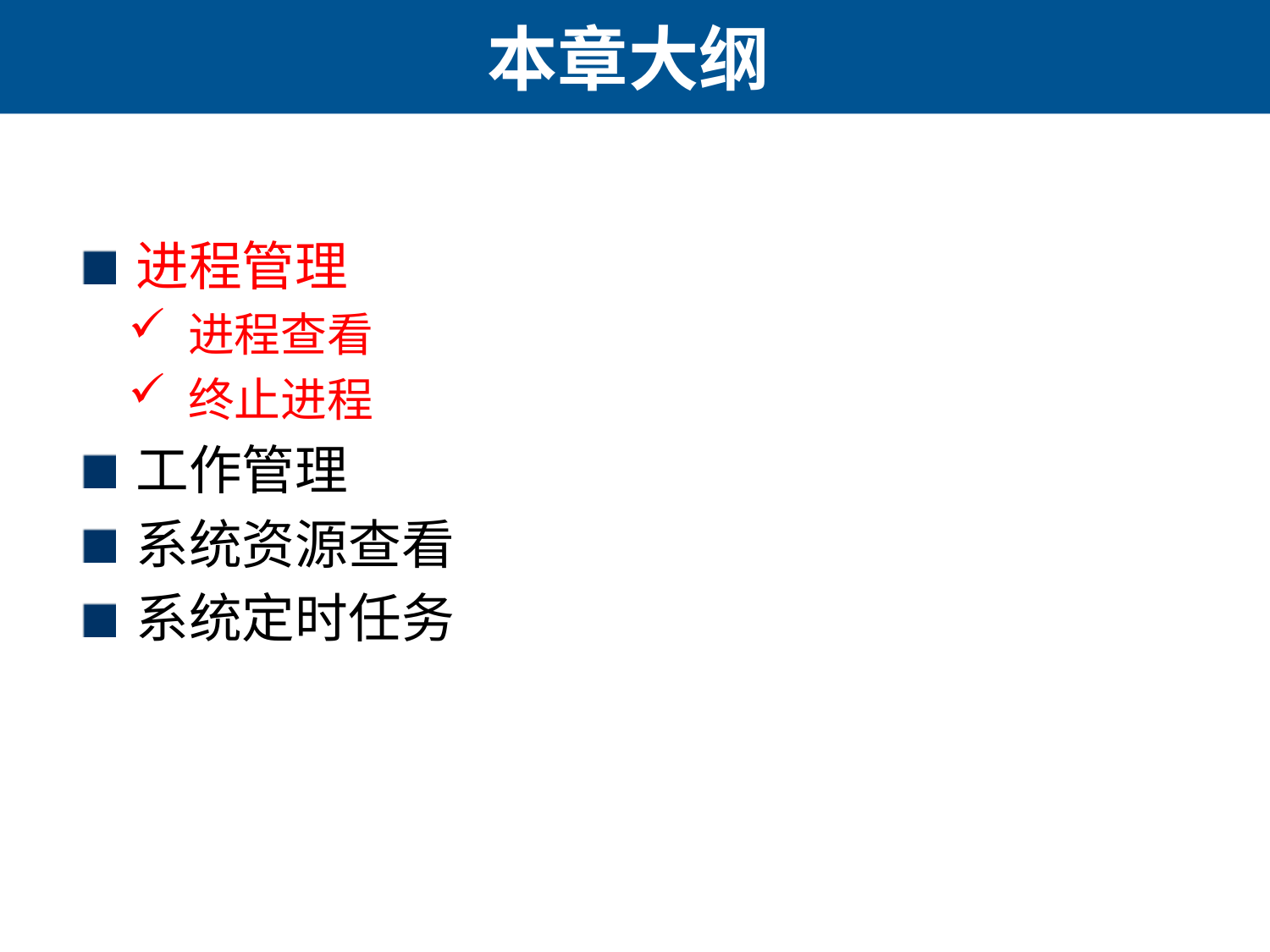

# 本章大纲
进程管理
进程查看
终止进程
工作管理
系统资源查看
系统定时任务